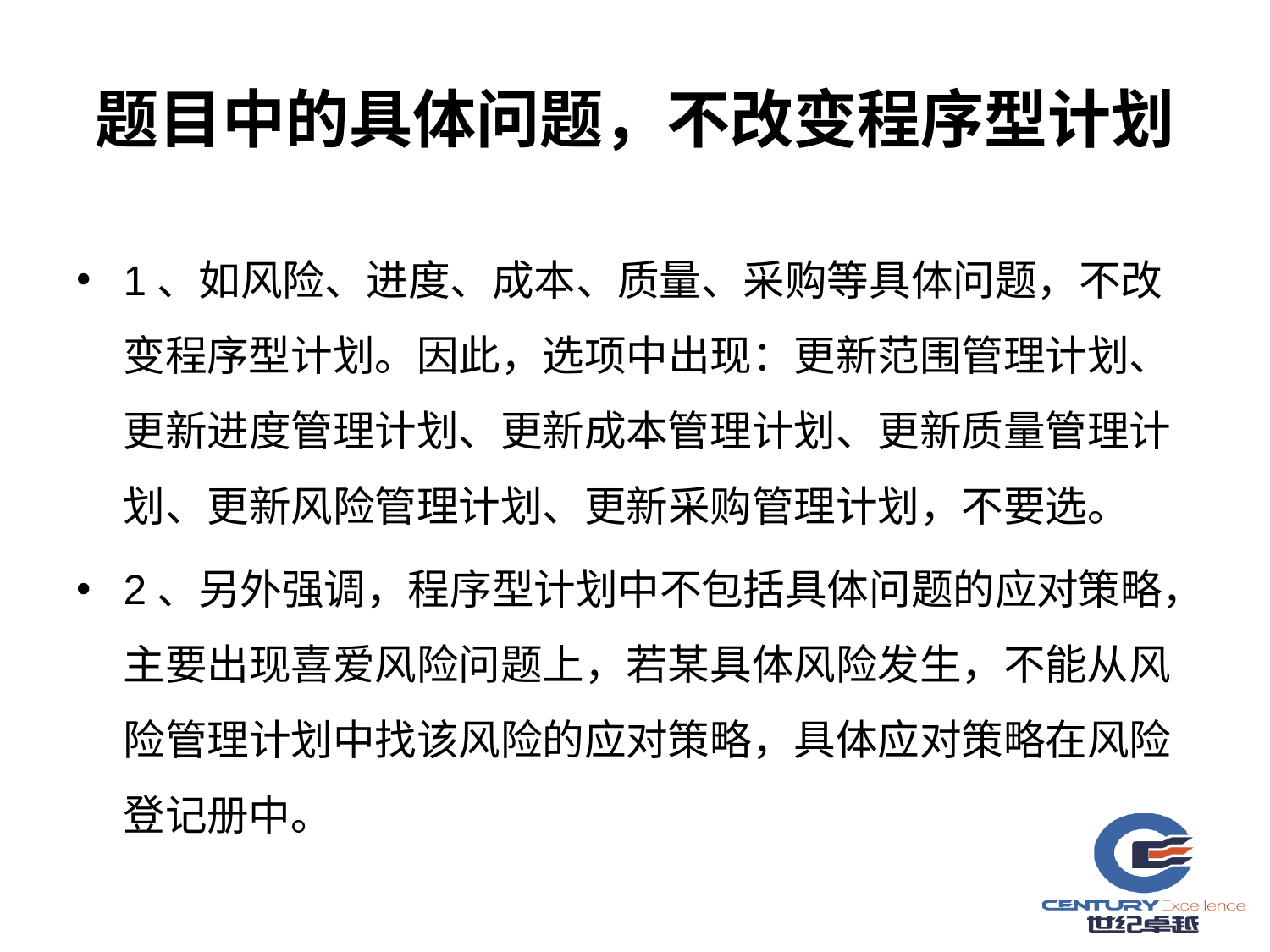

# 题目中的具体问题，不改变程序型计划
1、如风险、进度、成本、质量、采购等具体问题，不改变程序型计划。因此，选项中出现：更新范围管理计划、更新进度管理计划、更新成本管理计划、更新质量管理计划、更新风险管理计划、更新采购管理计划，不要选。
2、另外强调，程序型计划中不包括具体问题的应对策略，主要出现喜爱风险问题上，若某具体风险发生，不能从风险管理计划中找该风险的应对策略，具体应对策略在风险登记册中。